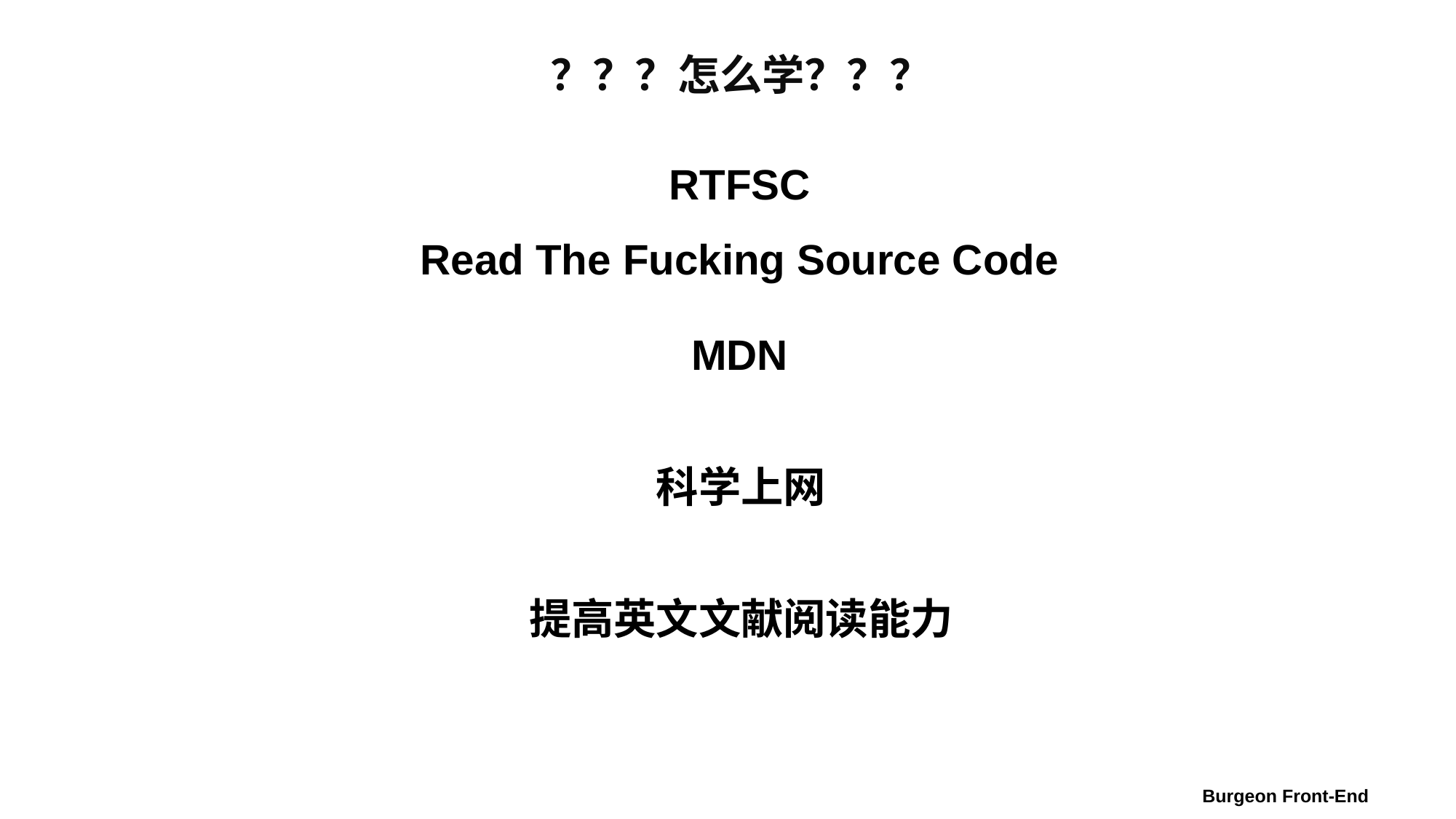

？？？怎么学？？？
RTFSC
Read The Fucking Source Code
MDN
科学上网
提高英文文献阅读能力
Burgeon Front-End